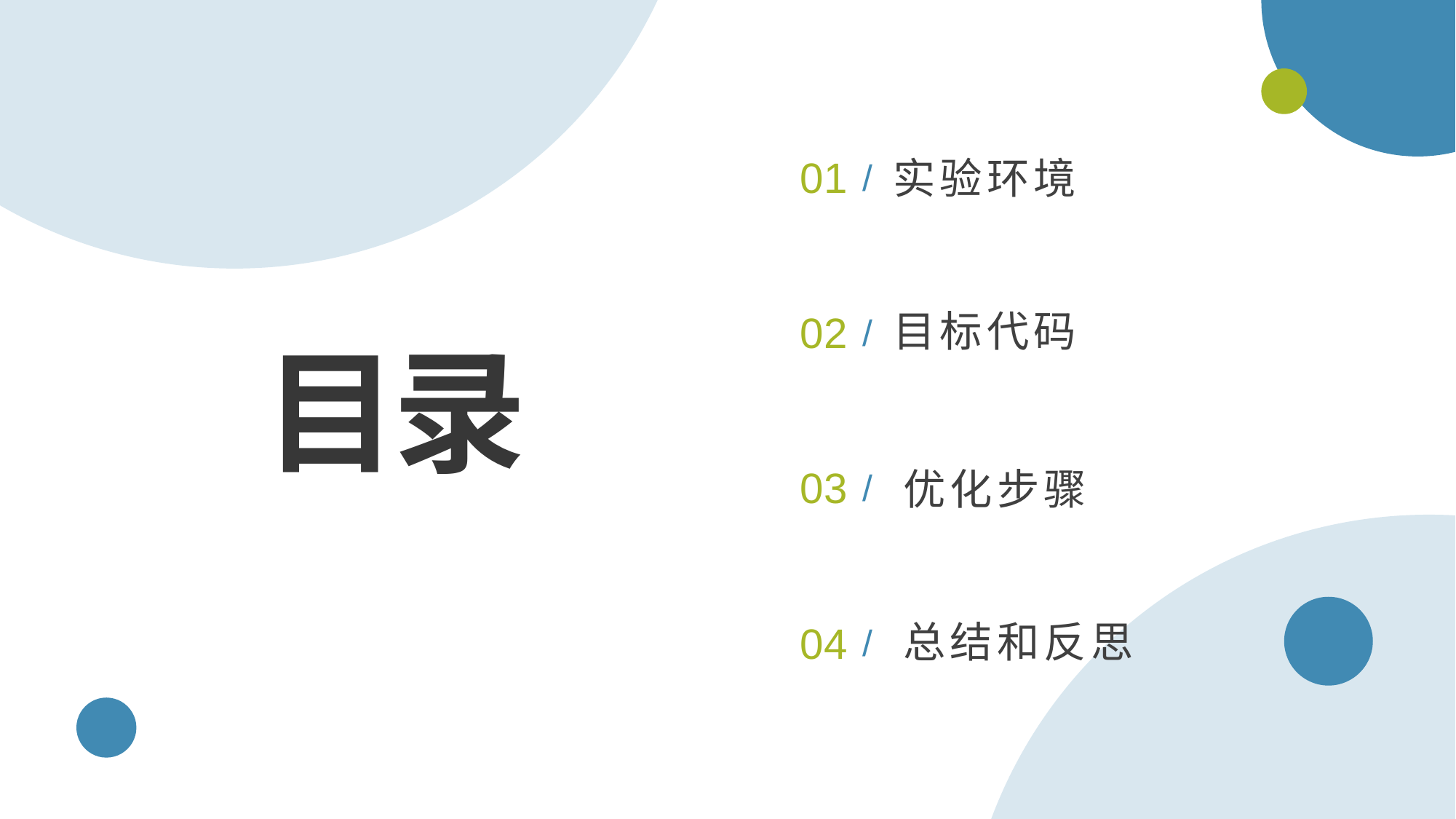

01
实验环境
/
目标代码
02
/
目录
03
优化步骤
/

总结和反思
04
/